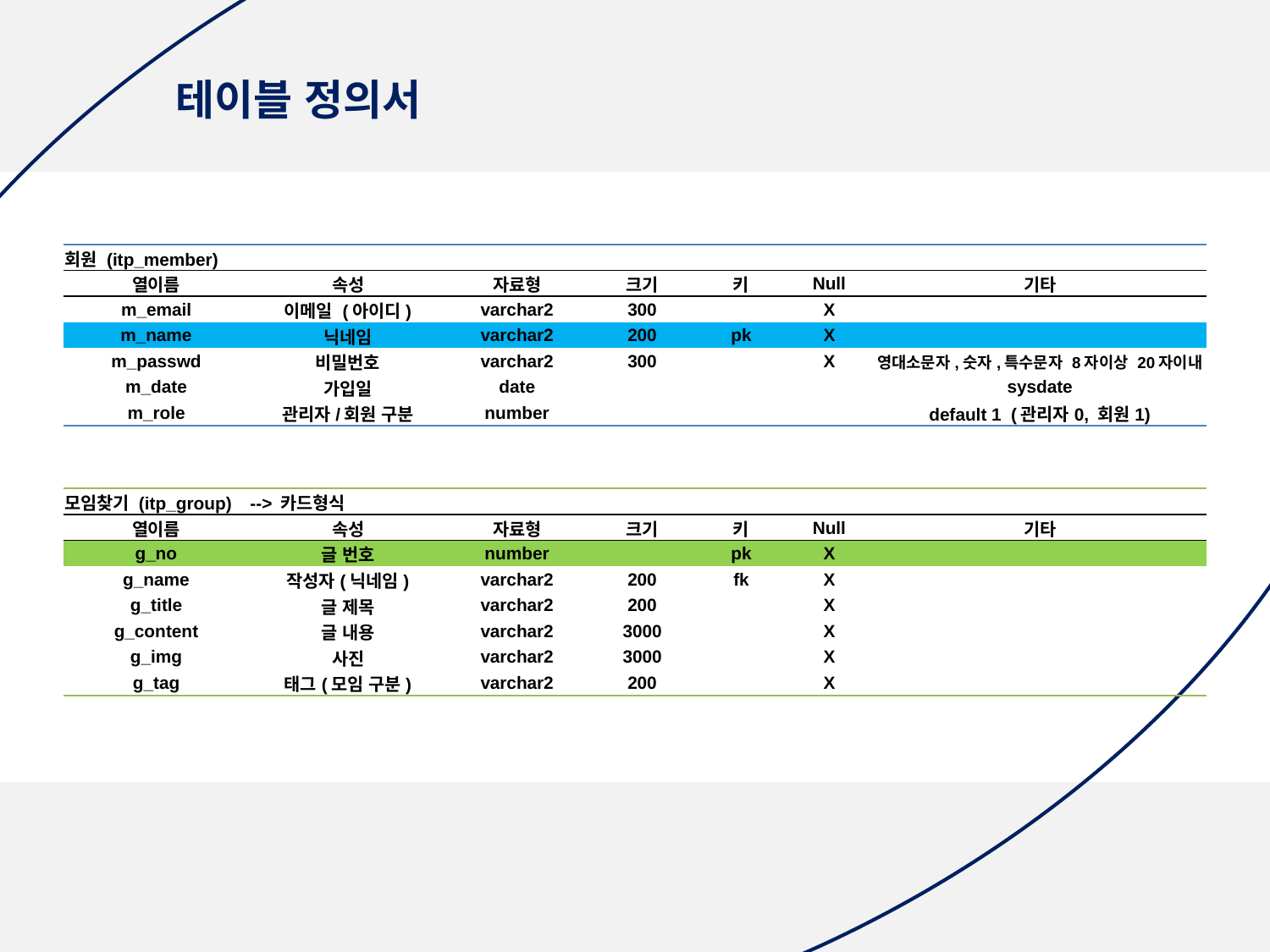

테이블 정의서
| 회원 (itp\_member) |  |  |  |  |  |  |
| --- | --- | --- | --- | --- | --- | --- |
| 열이름 | 속성 | 자료형 | 크기 | 키 | Null | 기타 |
| m\_email | 이메일 (아이디) | varchar2 | 300 |  | X |  |
| m\_name | 닉네임 | varchar2 | 200 | pk | X |  |
| m\_passwd | 비밀번호 | varchar2 | 300 |  | X | 영대소문자,숫자,특수문자 8자이상 20자이내 |
| m\_date | 가입일 | date |  |  |  | sysdate |
| m\_role | 관리자/회원 구분 | number |  |  |  | default 1 (관리자0, 회원1) |
| 모임찾기 (itp\_group) | --> 카드형식 |  |  |  |  |  |
| --- | --- | --- | --- | --- | --- | --- |
| 열이름 | 속성 | 자료형 | 크기 | 키 | Null | 기타 |
| g\_no | 글 번호 | number |  | pk | X |  |
| g\_name | 작성자(닉네임) | varchar2 | 200 | fk | X |  |
| g\_title | 글 제목 | varchar2 | 200 |  | X |  |
| g\_content | 글 내용 | varchar2 | 3000 |  | X |  |
| g\_img | 사진 | varchar2 | 3000 |  | X |  |
| g\_tag | 태그(모임 구분) | varchar2 | 200 |  | X |  |